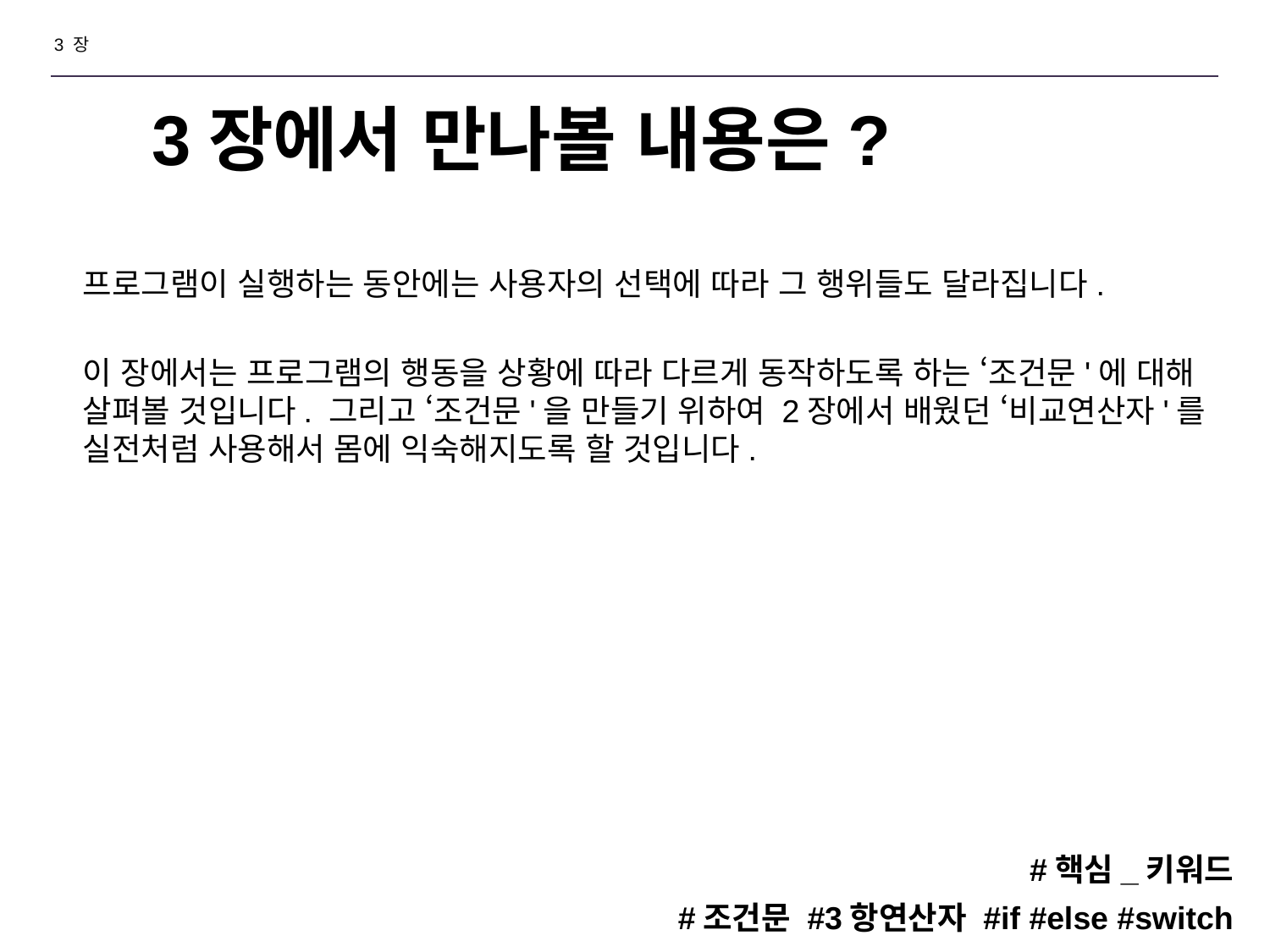

3 장
# 3장에서 만나볼 내용은?

프로그램이 실행하는 동안에는 사용자의 선택에 따라 그 행위들도 달라집니다.

이 장에서는 프로그램의 행동을 상황에 따라 다르게 동작하도록 하는 ‘조건문'에 대해 살펴볼 것입니다. 그리고 ‘조건문'을 만들기 위하여 2장에서 배웠던 ‘비교연산자'를 실전처럼 사용해서 몸에 익숙해지도록 할 것입니다.

#핵심_키워드
#조건문 #3항연산자 #if #else #switch